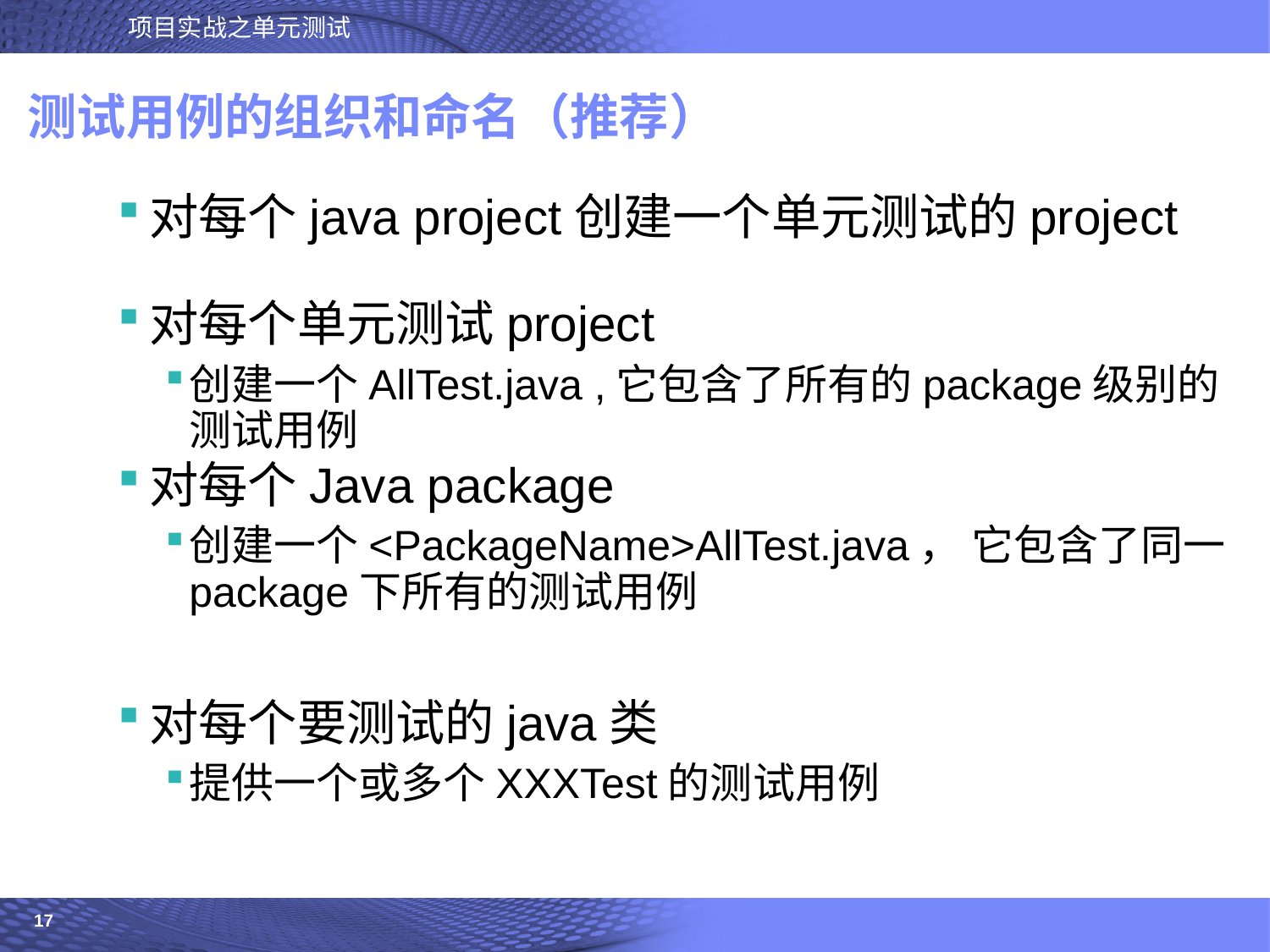

# 测试用例的组织和命名（推荐）
对每个java project创建一个单元测试的project

对每个单元测试project
创建一个AllTest.java ,它包含了所有的package级别的测试用例
对每个Java package
创建一个<PackageName>AllTest.java， 它包含了同一package下所有的测试用例

对每个要测试的java类
提供一个或多个XXXTest的测试用例

17